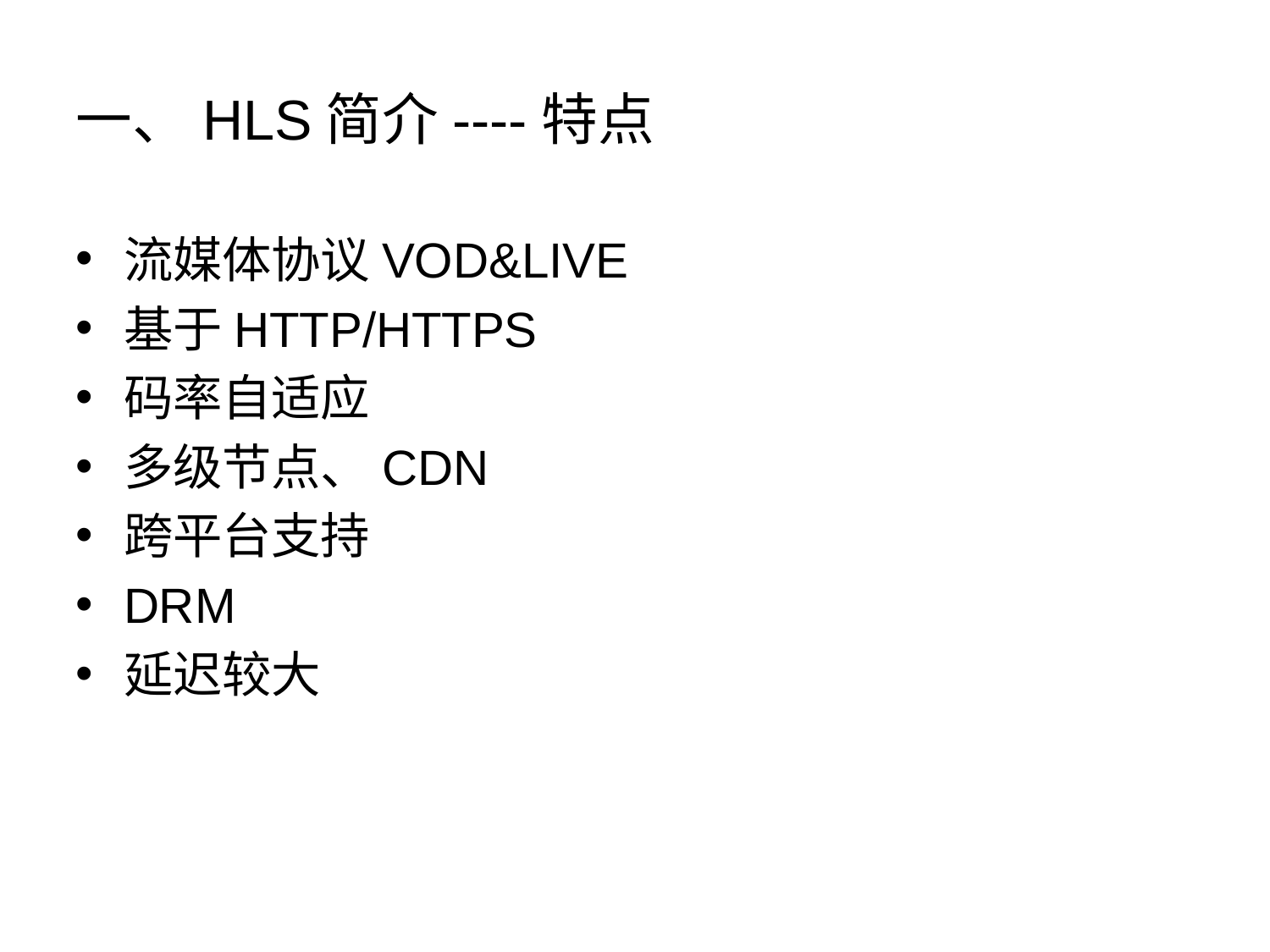

# 一、HLS简介----特点
流媒体协议VOD&LIVE
基于HTTP/HTTPS
码率自适应
多级节点、CDN
跨平台支持
DRM
延迟较大